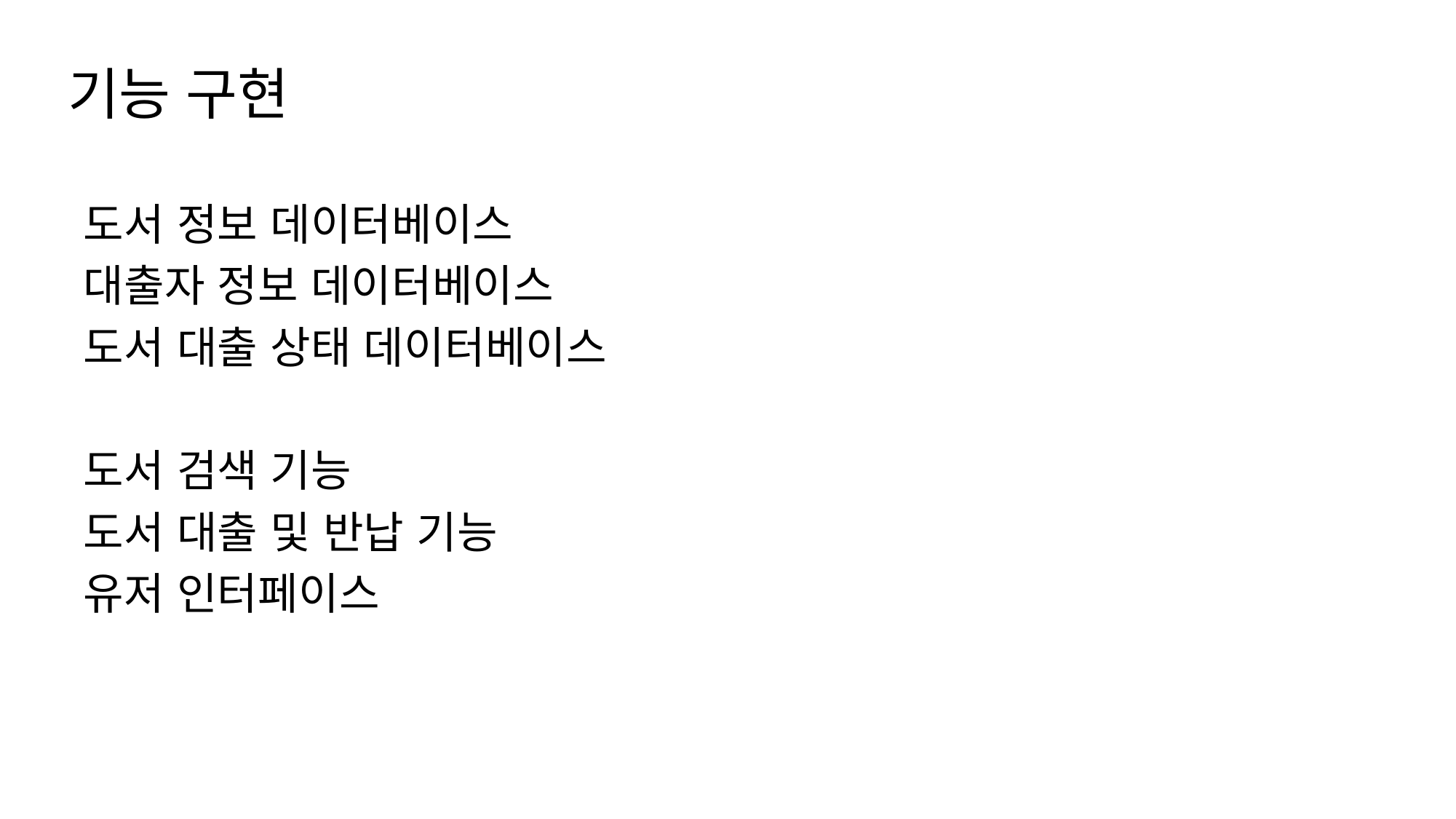

# 기능 구현
도서 정보 데이터베이스
대출자 정보 데이터베이스
도서 대출 상태 데이터베이스

도서 검색 기능
도서 대출 및 반납 기능
유저 인터페이스